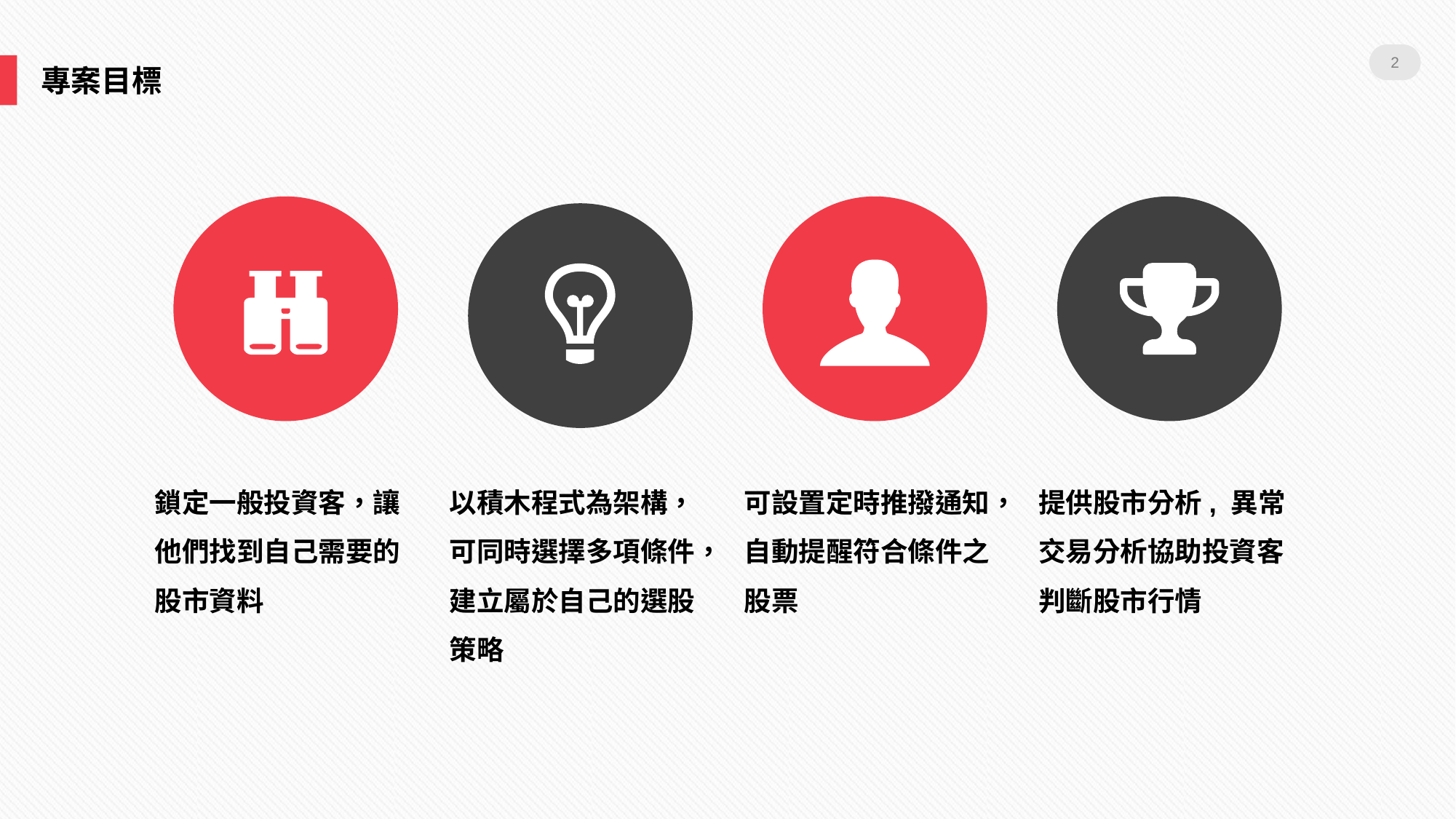

2
專案目標

鎖定一般投資客，讓他們找到自己需要的股市資料
以積木程式為架構，可同時選擇多項條件，建立屬於自己的選股策略
可設置定時推撥通知，自動提醒符合條件之股票
提供股市分析, 異常交易分析協助投資客判斷股市行情